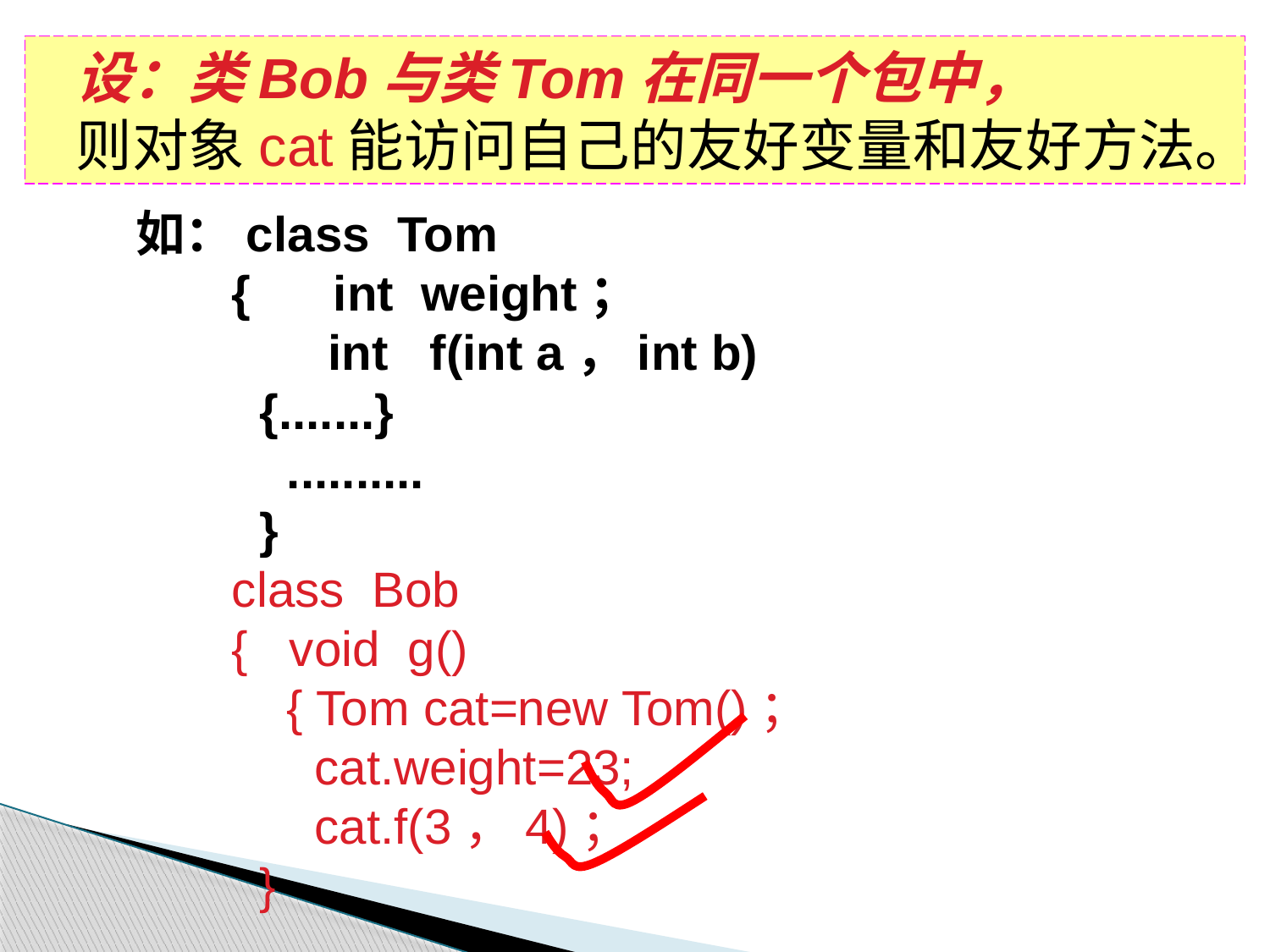

设：类Bob与类Tom在同一个包中，
则对象cat能访问自己的友好变量和友好方法。
 缺省访问控制
如：class  Tom
       {      int  weight；
              int   f(int a，int b)
         {.......}
           ..........
         }
       class  Bob
       {   void  g()
           { Tom cat=new Tom()；
             cat.weight=23;
             cat.f(3，4)；
         }